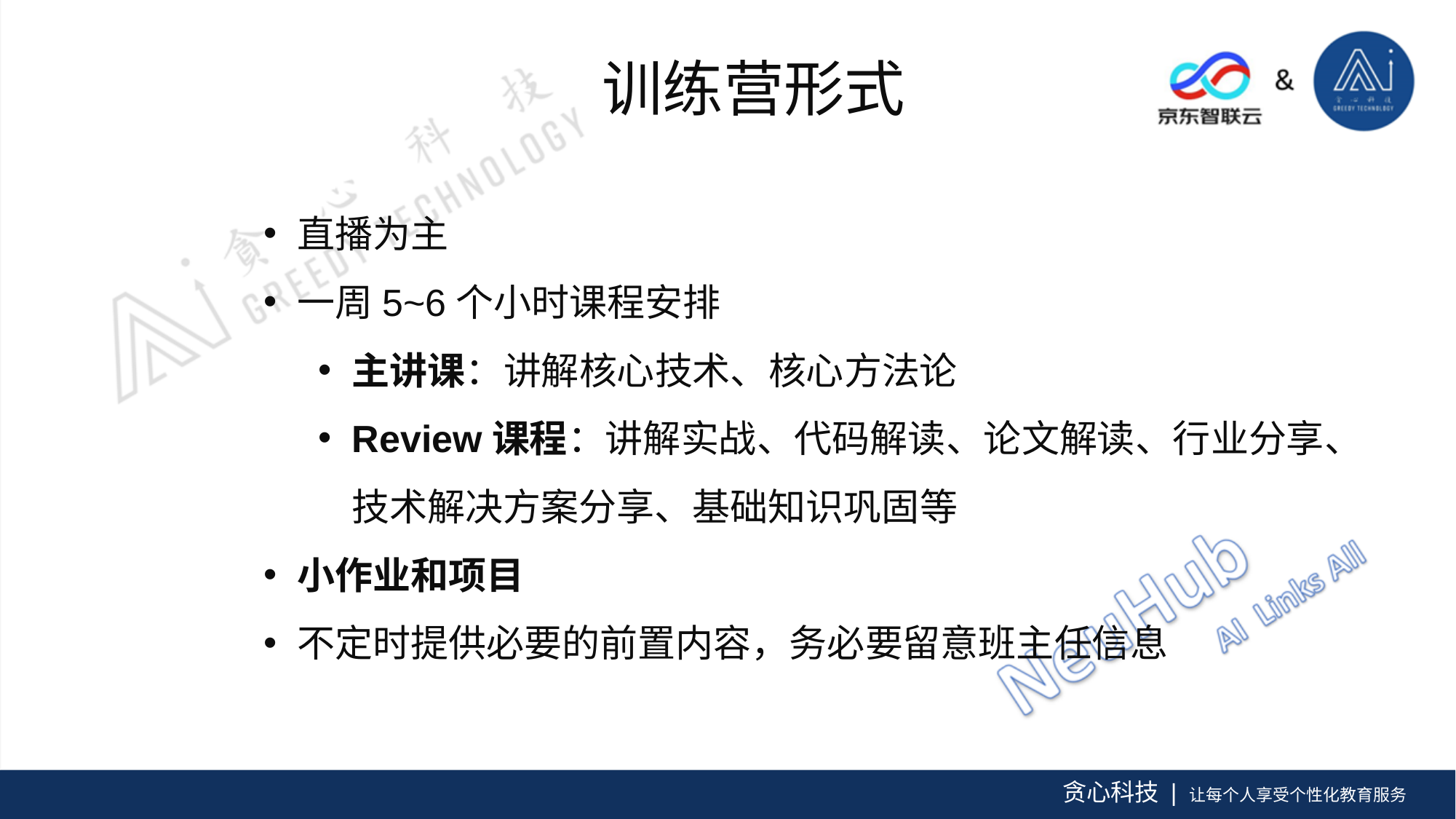

训练营形式
直播为主
一周5~6个小时课程安排
主讲课：讲解核心技术、核心方法论
Review课程：讲解实战、代码解读、论文解读、行业分享、技术解决方案分享、基础知识巩固等
小作业和项目
不定时提供必要的前置内容，务必要留意班主任信息